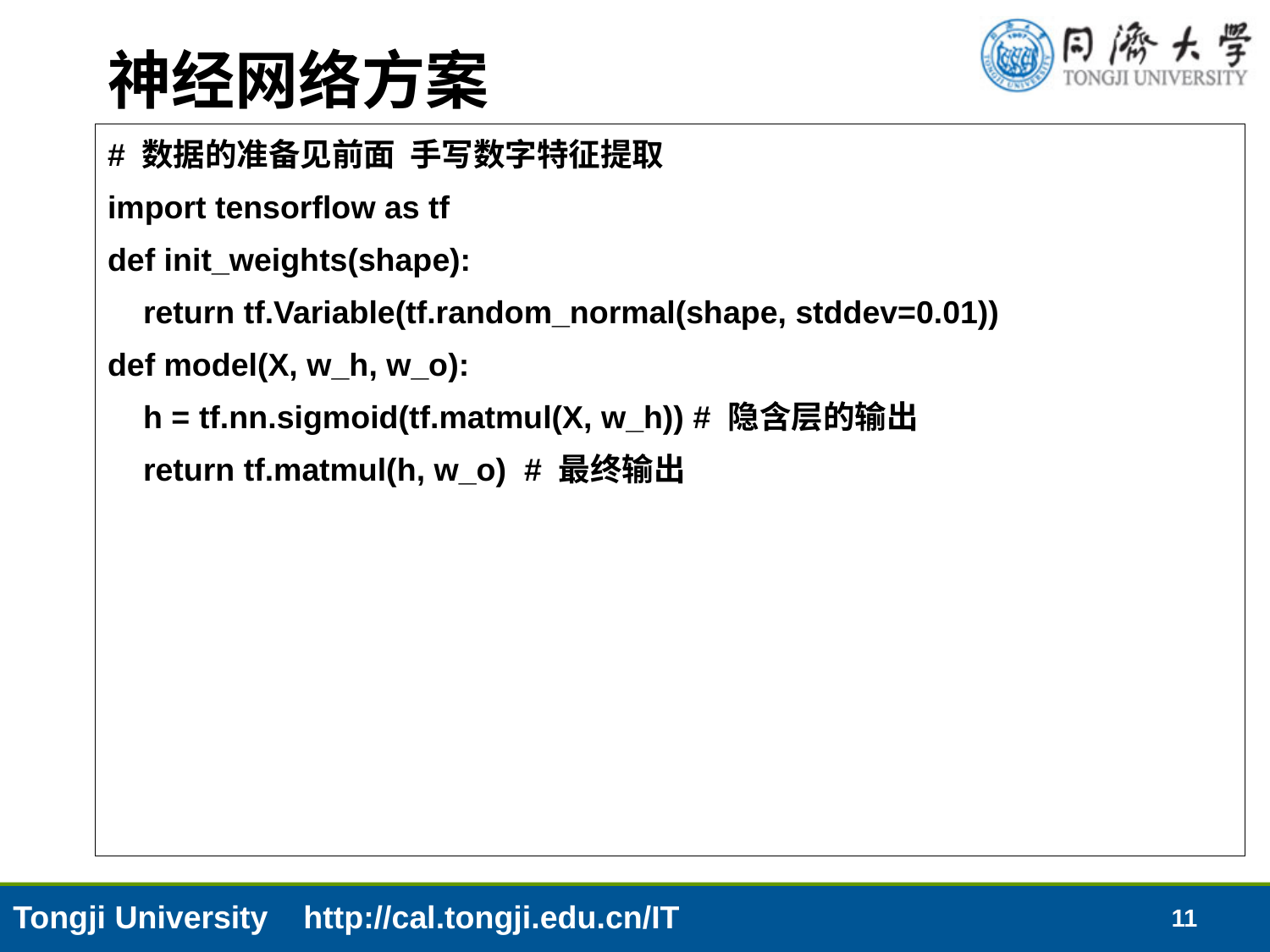

# 神经网络方案
# 数据的准备见前面  手写数字特征提取
import tensorflow as tf
def init_weights(shape):
    return tf.Variable(tf.random_normal(shape, stddev=0.01))
def model(X, w_h, w_o):
    h = tf.nn.sigmoid(tf.matmul(X, w_h)) # 隐含层的输出
    return tf.matmul(h, w_o)  # 最终输出